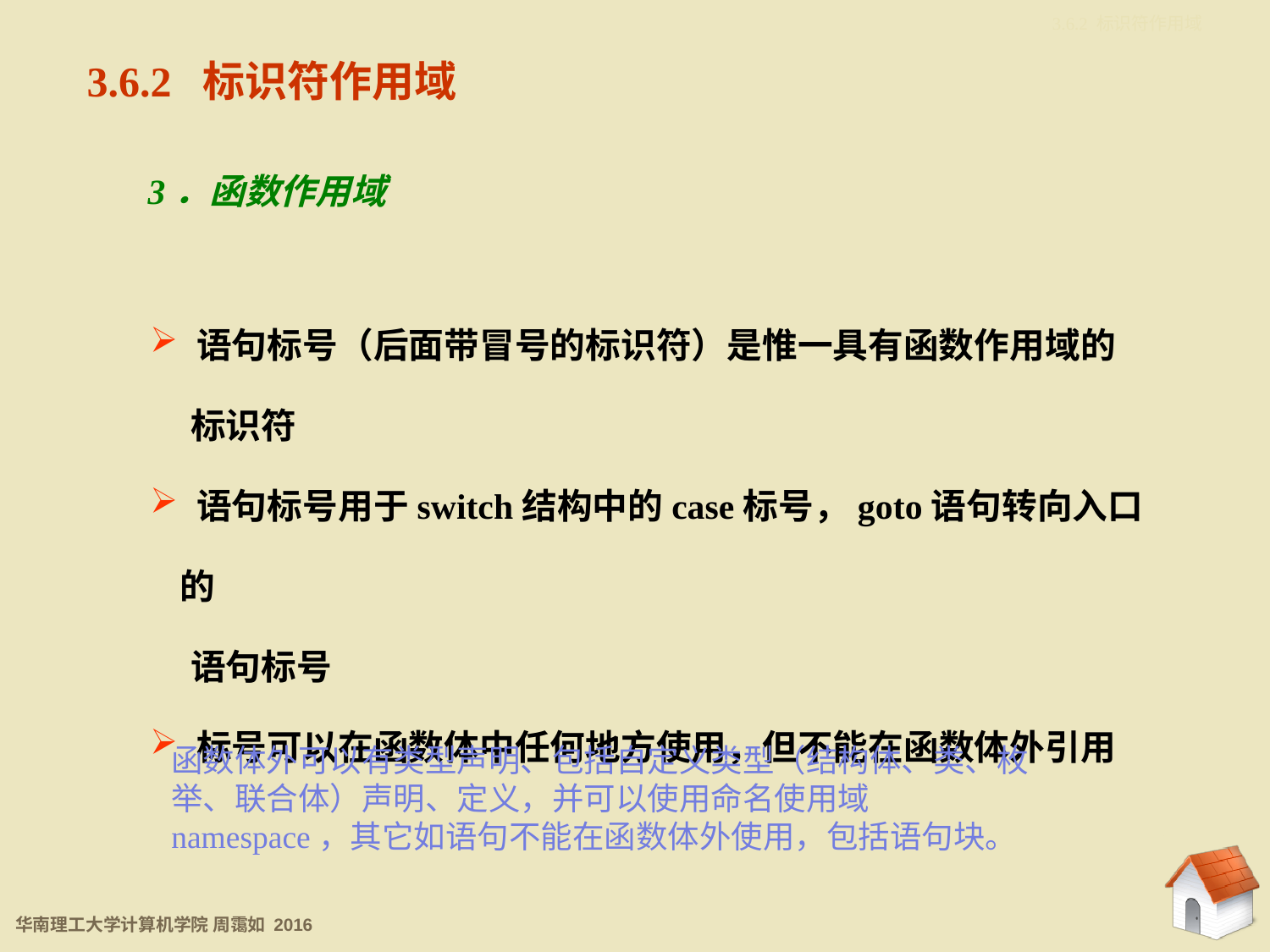

3.6.2 标识符作用域
3.6.2  标识符作用域
3．函数作用域
 语句标号（后面带冒号的标识符）是惟一具有函数作用域的
    标识符
 语句标号用于switch结构中的case标号，goto语句转向入口的
    语句标号
 标号可以在函数体中任何地方使用，但不能在函数体外引用
函数体外可以有类型声明、包括自定义类型（结构体、类、枚举、联合体）声明、定义，并可以使用命名使用域namespace，其它如语句不能在函数体外使用，包括语句块。